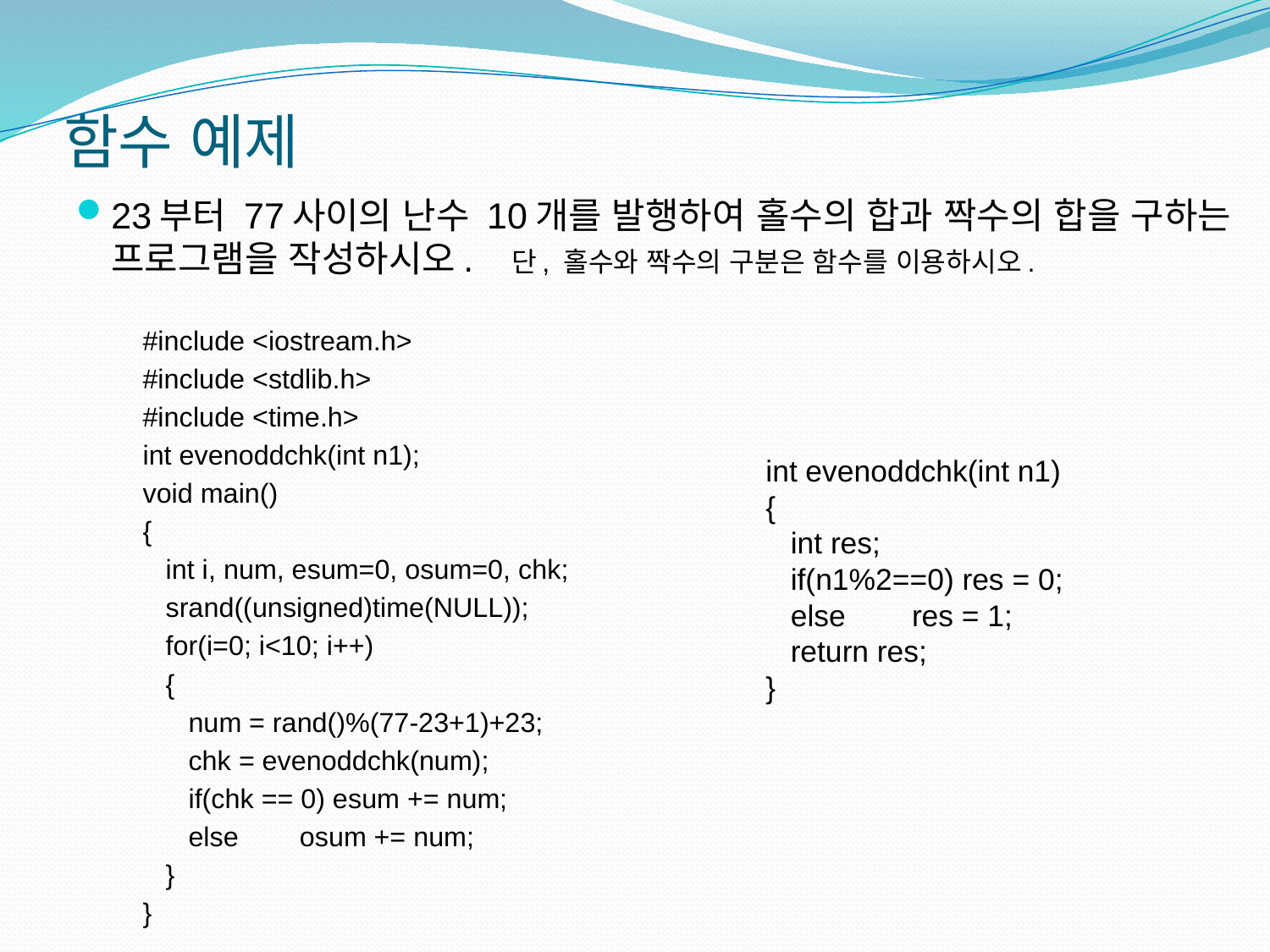

# 함수 예제
23부터 77사이의 난수 10개를 발행하여 홀수의 합과 짝수의 합을 구하는 프로그램을 작성하시오.   단, 홀수와 짝수의 구분은 함수를 이용하시오.

 #include <iostream.h>
 #include <stdlib.h>
 #include <time.h>
 int evenoddchk(int n1);
 void main()
 {
    int i, num, esum=0, osum=0, chk;
    srand((unsigned)time(NULL));
    for(i=0; i<10; i++)
    {
       num = rand()%(77-23+1)+23;
       chk = evenoddchk(num);
       if(chk == 0) esum += num;
       else        osum += num;
    }
 }
 int evenoddchk(int n1)
 {
    int res;
    if(n1%2==0) res = 0;
    else        res = 1;
    return res;
 }